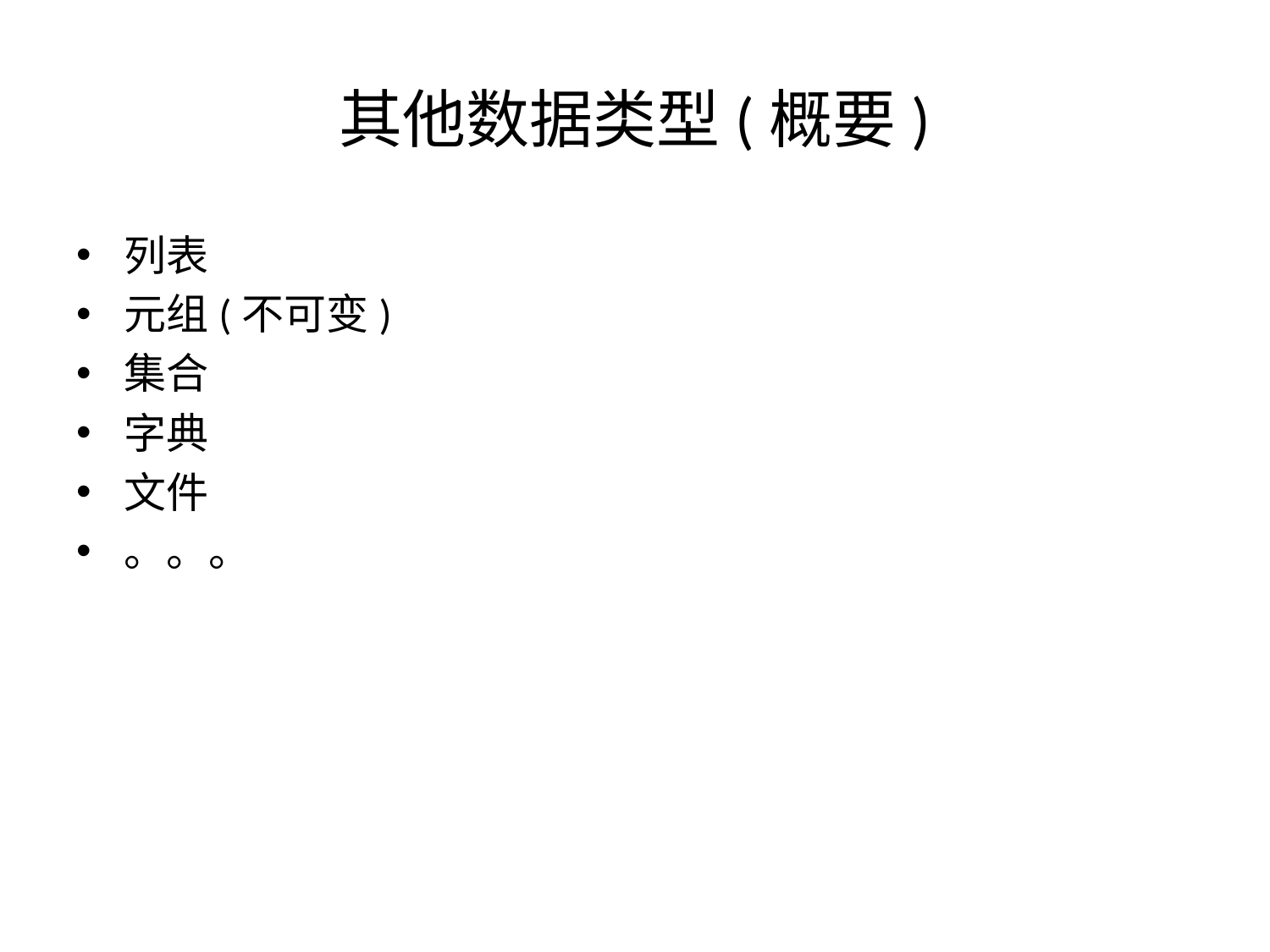

# 其他数据类型(概要)
列表
元组(不可变)
集合
字典
文件
。。。